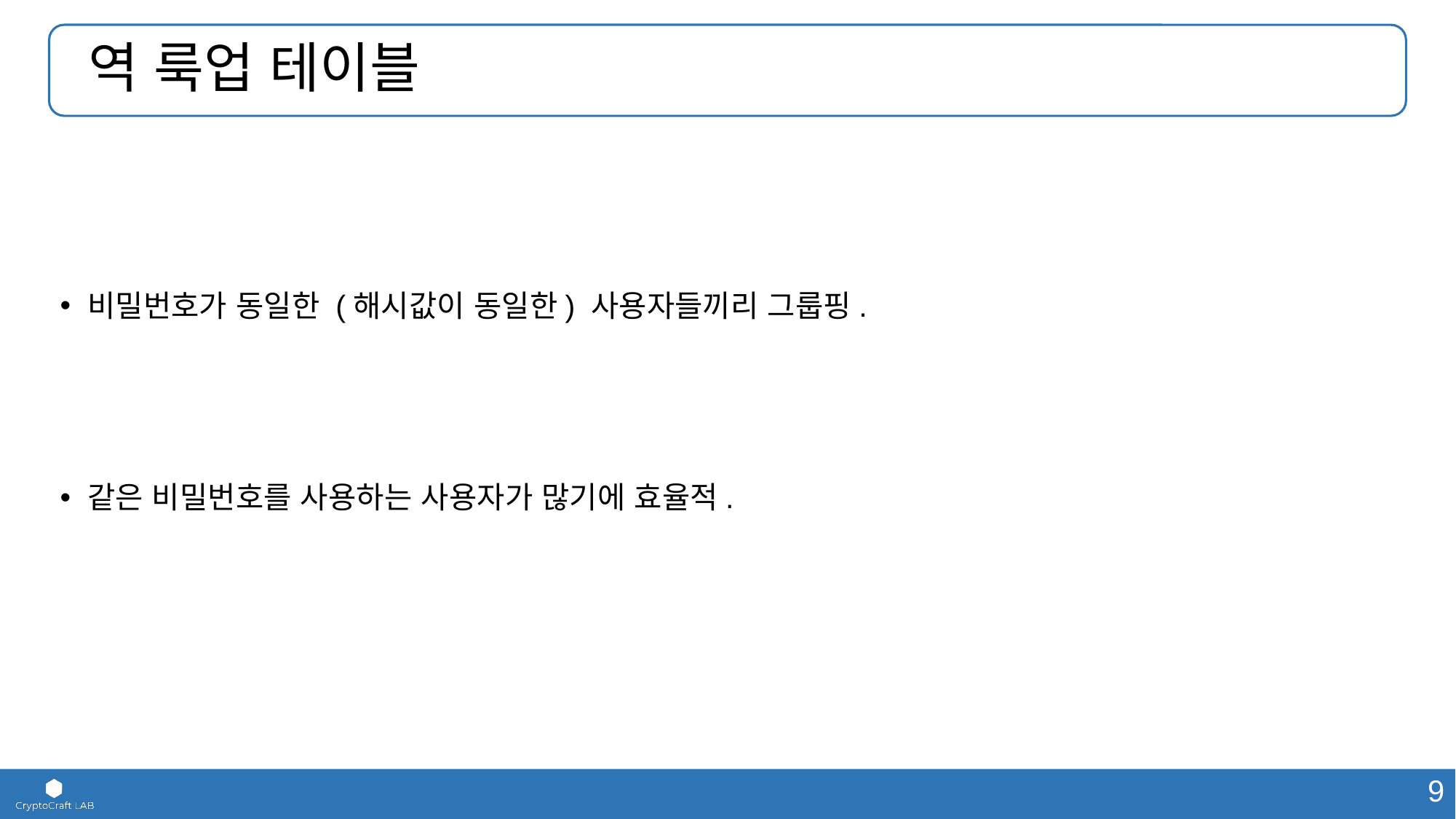

# 역 룩업 테이블

비밀번호가 동일한 (해시값이 동일한) 사용자들끼리 그룹핑.

같은 비밀번호를 사용하는 사용자가 많기에 효율적.